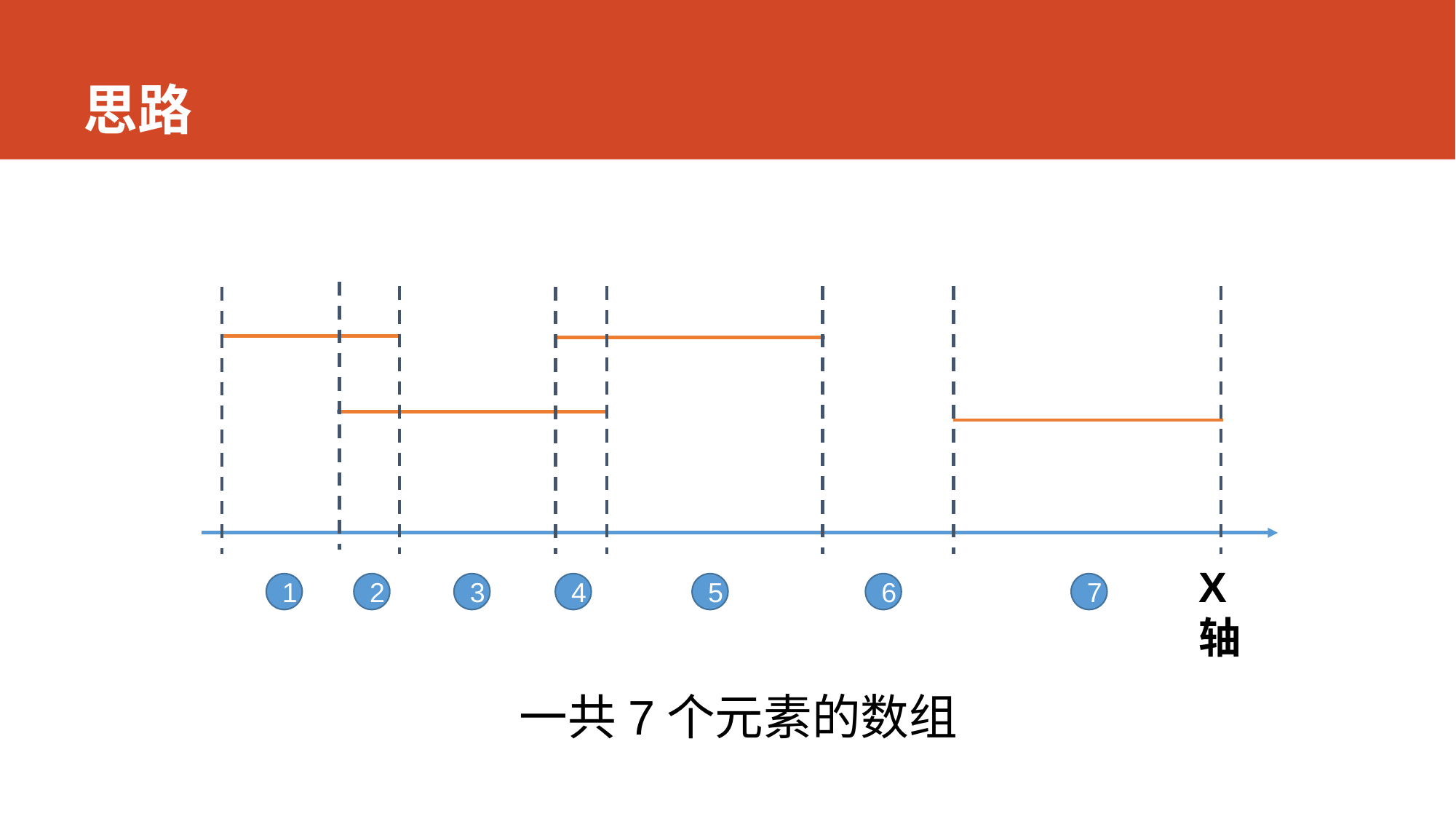

# 思路
X轴
7
6
1
2
4
5
3
一共7个元素的数组